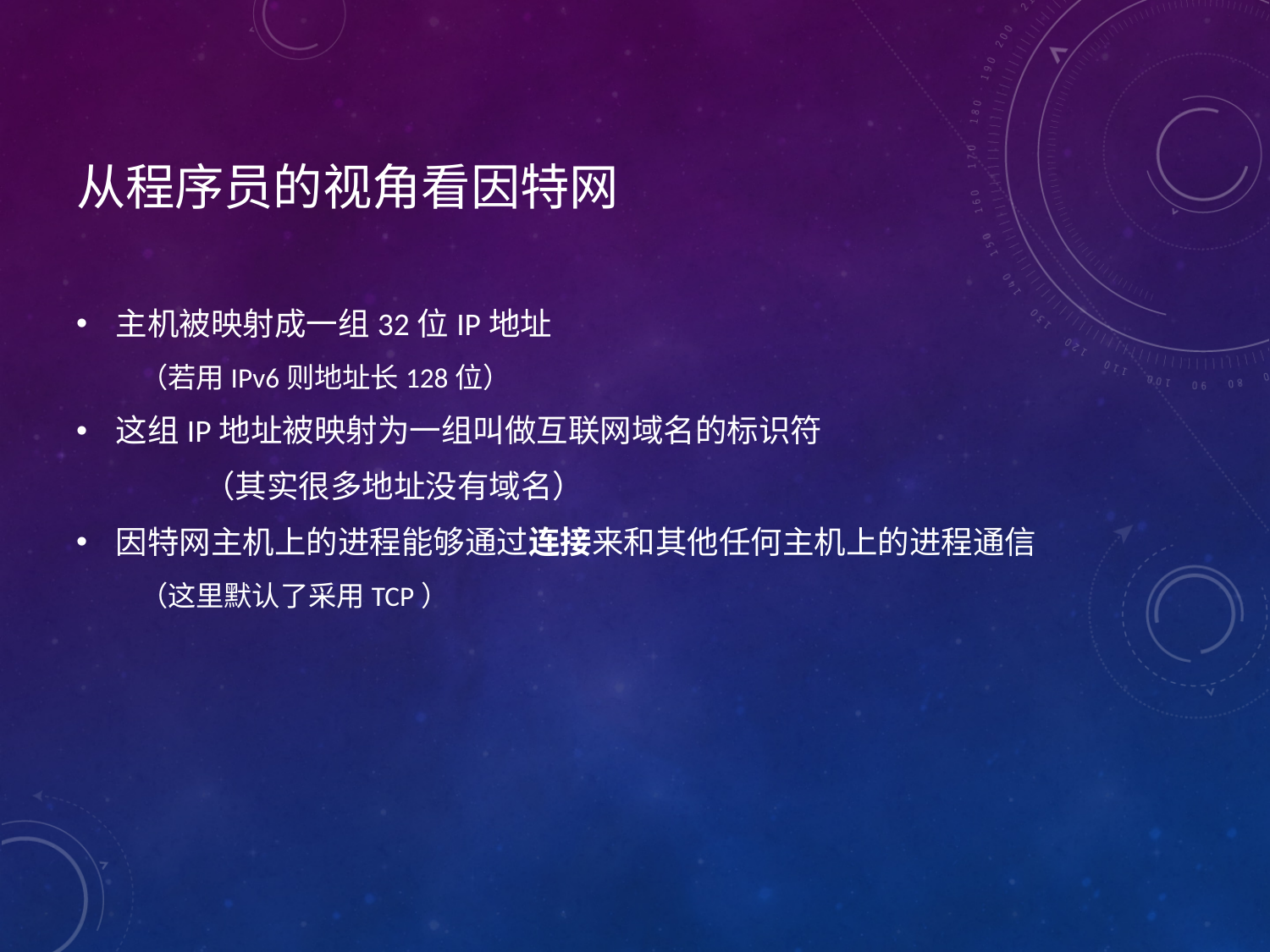

# 从程序员的视角看因特网
主机被映射成一组32位IP地址
（若用IPv6则地址长128位）
这组IP地址被映射为一组叫做互联网域名的标识符
	（其实很多地址没有域名）
因特网主机上的进程能够通过连接来和其他任何主机上的进程通信
（这里默认了采用TCP）